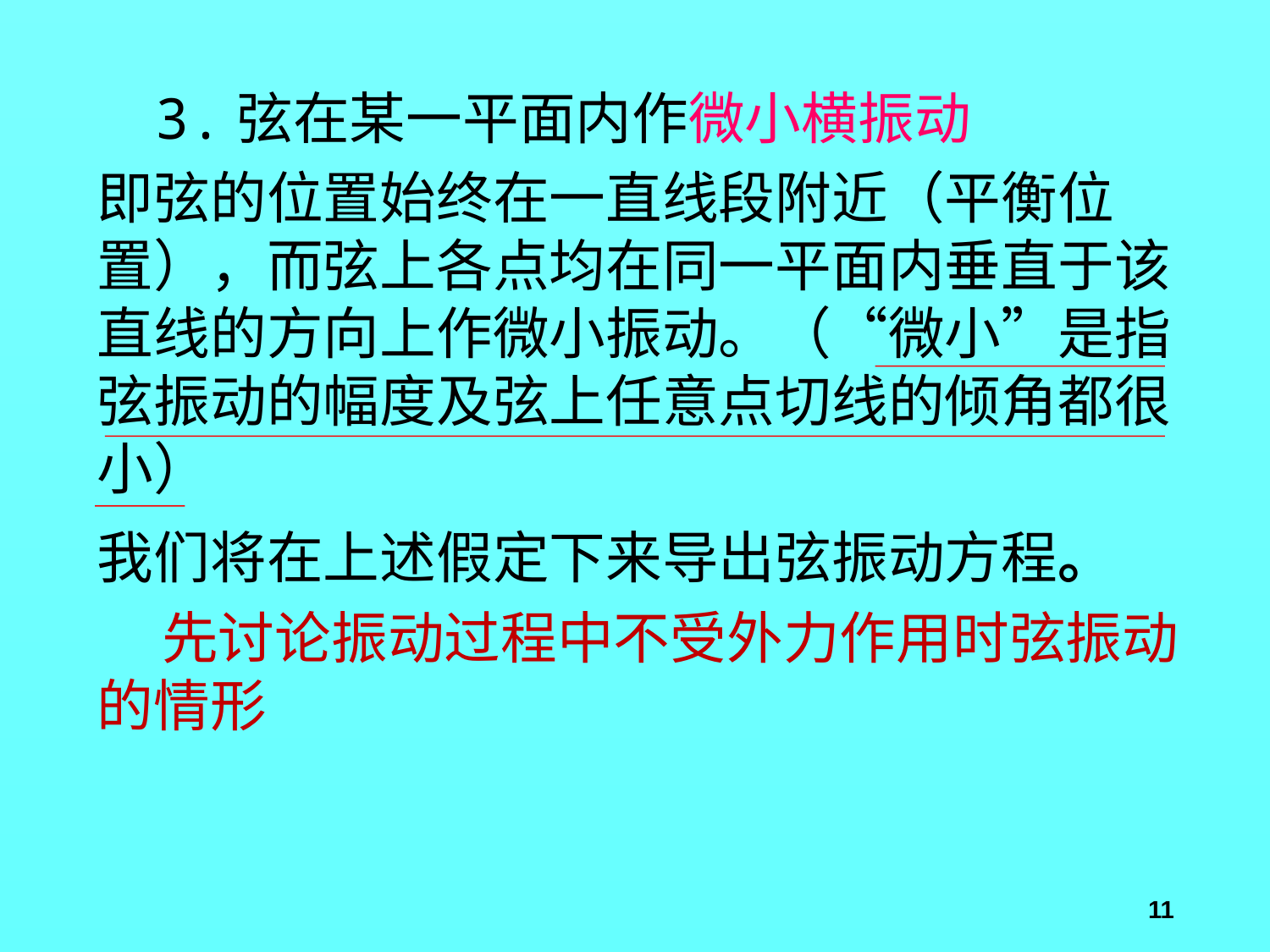

3.弦在某一平面内作微小横振动
即弦的位置始终在一直线段附近（平衡位置），而弦上各点均在同一平面内垂直于该直线的方向上作微小振动。（“微小”是指弦振动的幅度及弦上任意点切线的倾角都很小）

我们将在上述假定下来导出弦振动方程。
    先讨论振动过程中不受外力作用时弦振动的情形
11